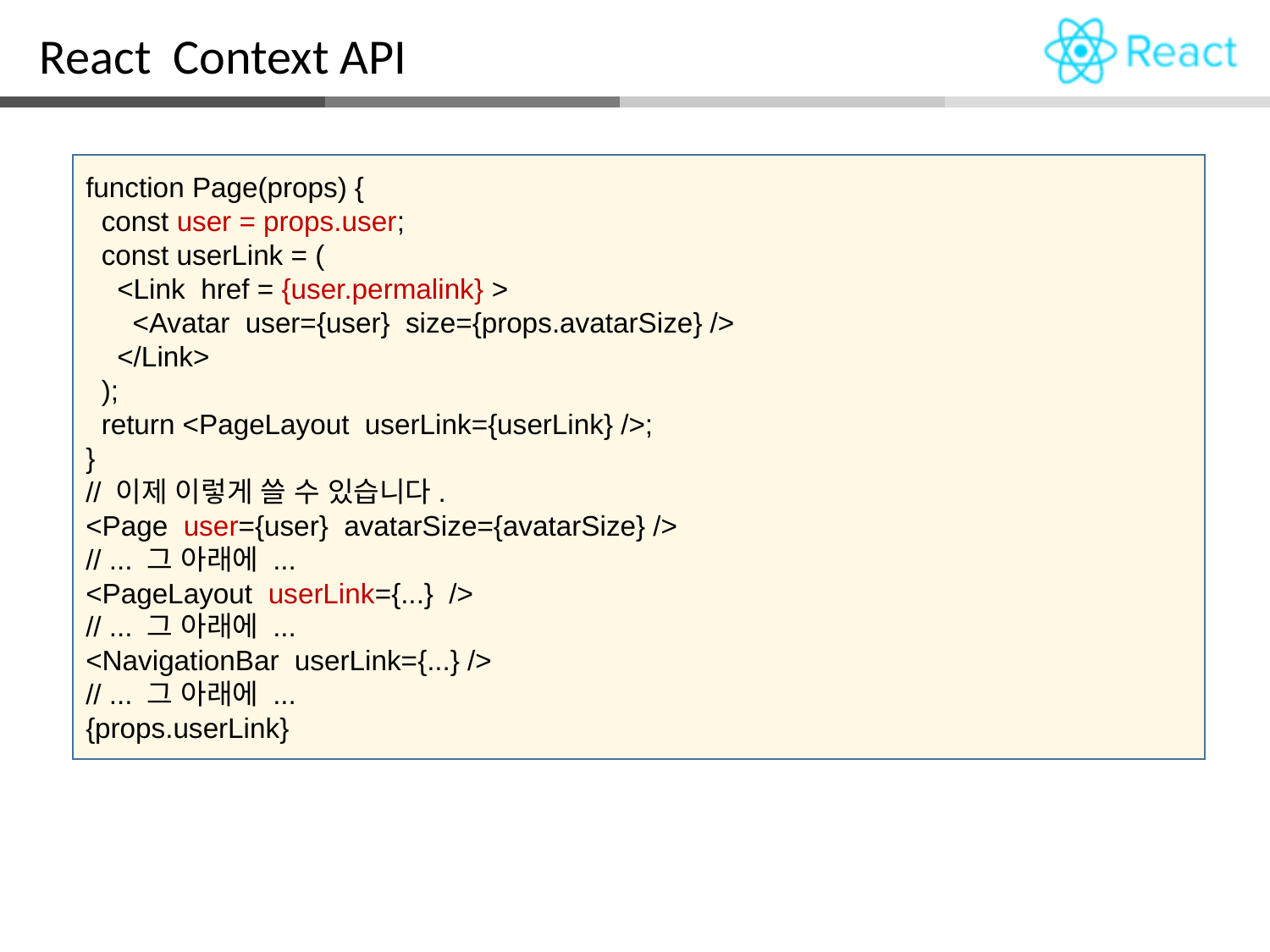

React  Context API
function Page(props) {
  const user = props.user;
  const userLink = (
    <Link  href = {user.permalink} >
      <Avatar  user={user}  size={props.avatarSize} />
    </Link>
  );
  return <PageLayout  userLink={userLink} />;
}
// 이제 이렇게 쓸 수 있습니다.
<Page  user={user}  avatarSize={avatarSize} />
// ... 그 아래에 ...
<PageLayout  userLink={...}  />
// ... 그 아래에 ...
<NavigationBar  userLink={...} />
// ... 그 아래에 ...
{props.userLink}